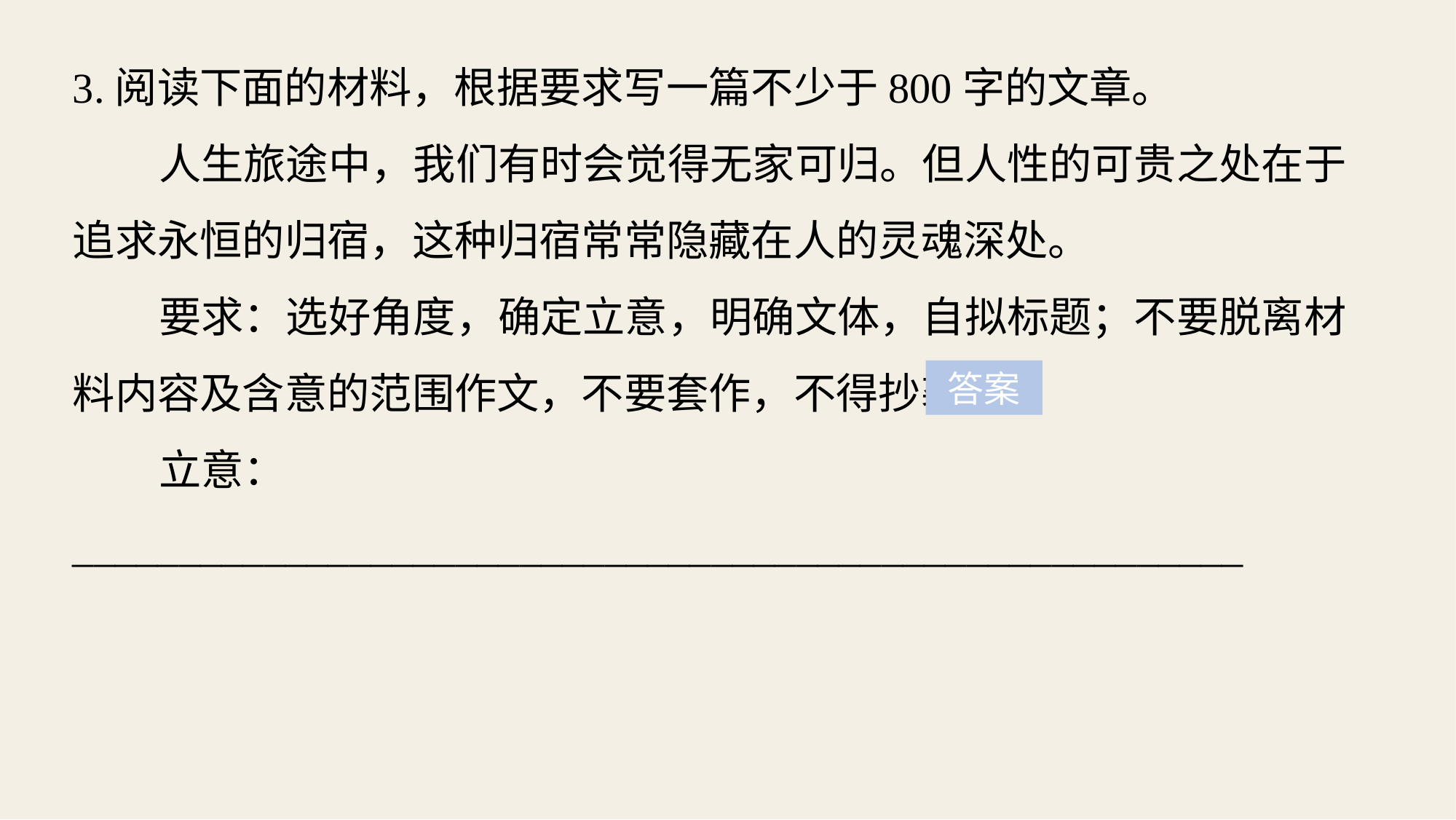

3.阅读下面的材料，根据要求写一篇不少于800字的文章。
人生旅途中，我们有时会觉得无家可归。但人性的可贵之处在于追求永恒的归宿，这种归宿常常隐藏在人的灵魂深处。
要求：选好角度，确定立意，明确文体，自拟标题；不要脱离材料内容及含意的范围作文，不要套作，不得抄袭。
立意：_______________________________________________________
答案